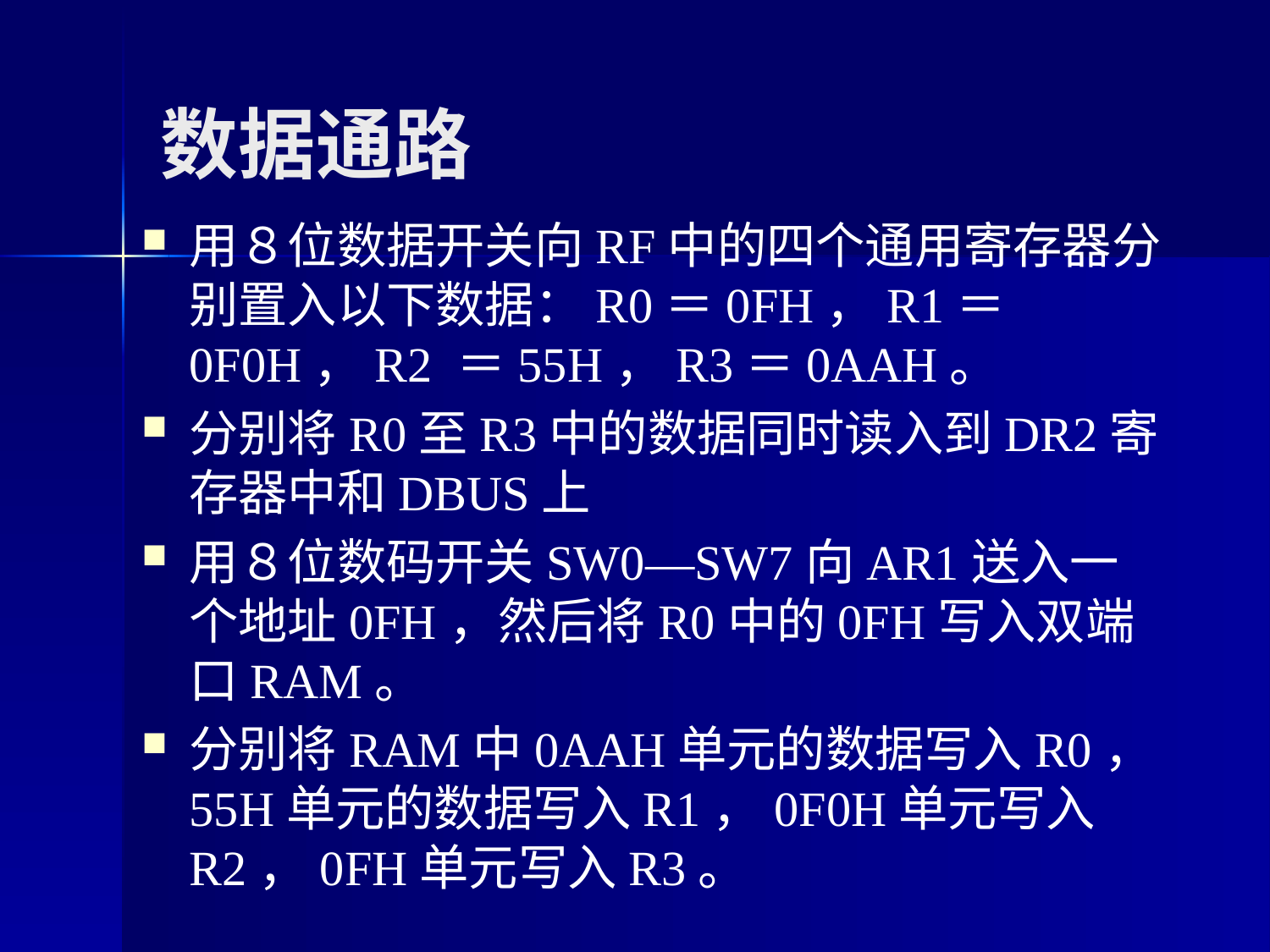

# 数据通路
用８位数据开关向RF中的四个通用寄存器分别置入以下数据：R0＝0FH，R1＝0F0H，R2 ＝55H，R3＝0AAH。
分别将R0至R3中的数据同时读入到DR2寄存器中和DBUS上
用８位数码开关SW0—SW7向AR1送入一个地址0FH，然后将R0中的0FH写入双端口RAM。
分别将RAM中0AAH单元的数据写入R0，55H单元的数据写入R1，0F0H单元写入R2，0FH单元写入R3。